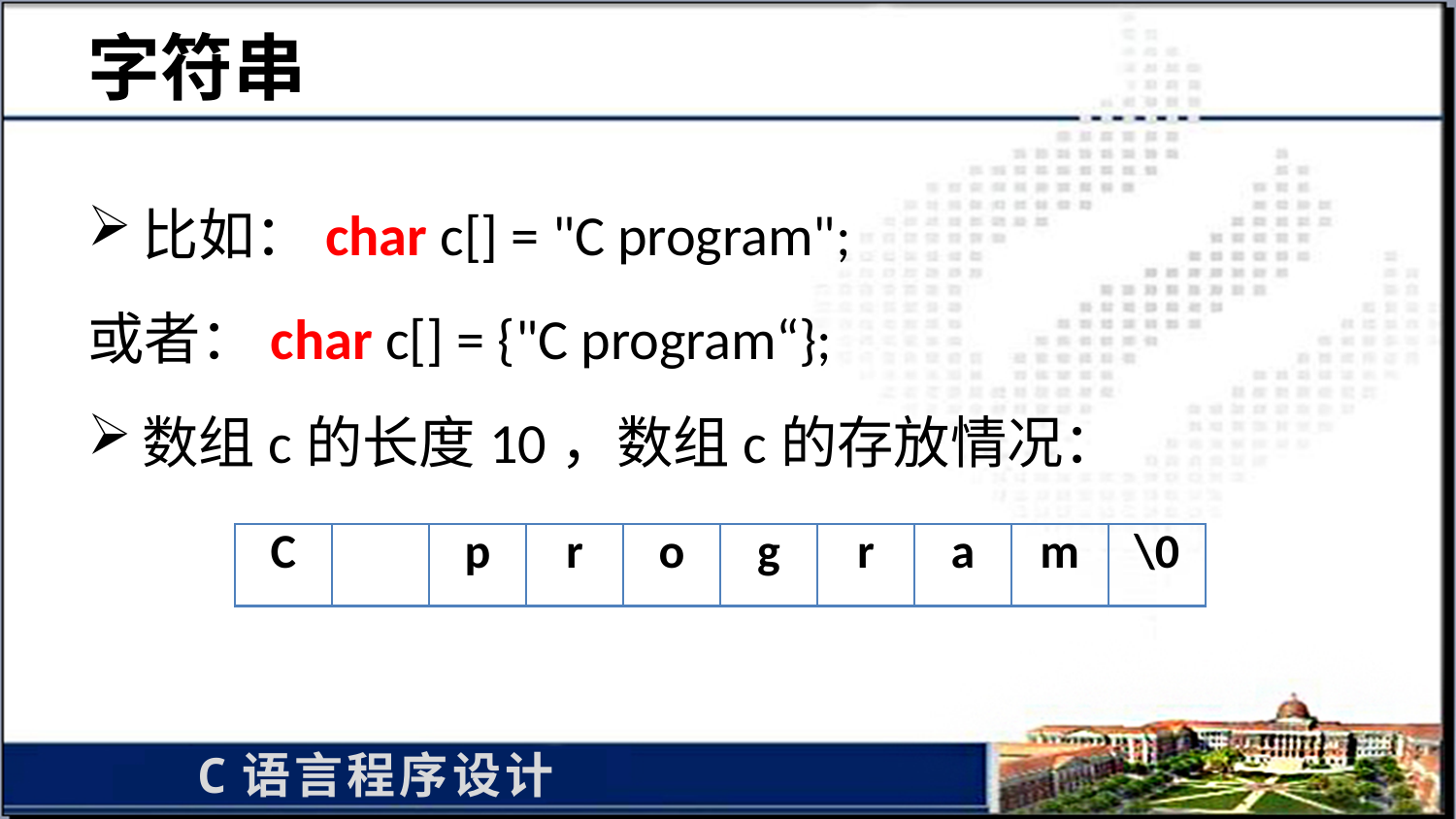

# 字符串
比如：char c[] = "C program";
或者：char c[] = {"C program“};
数组c的长度10，数组c的存放情况：

| C |  | p | r | o | g | r | a | m | \0 |
| --- | --- | --- | --- | --- | --- | --- | --- | --- | --- |